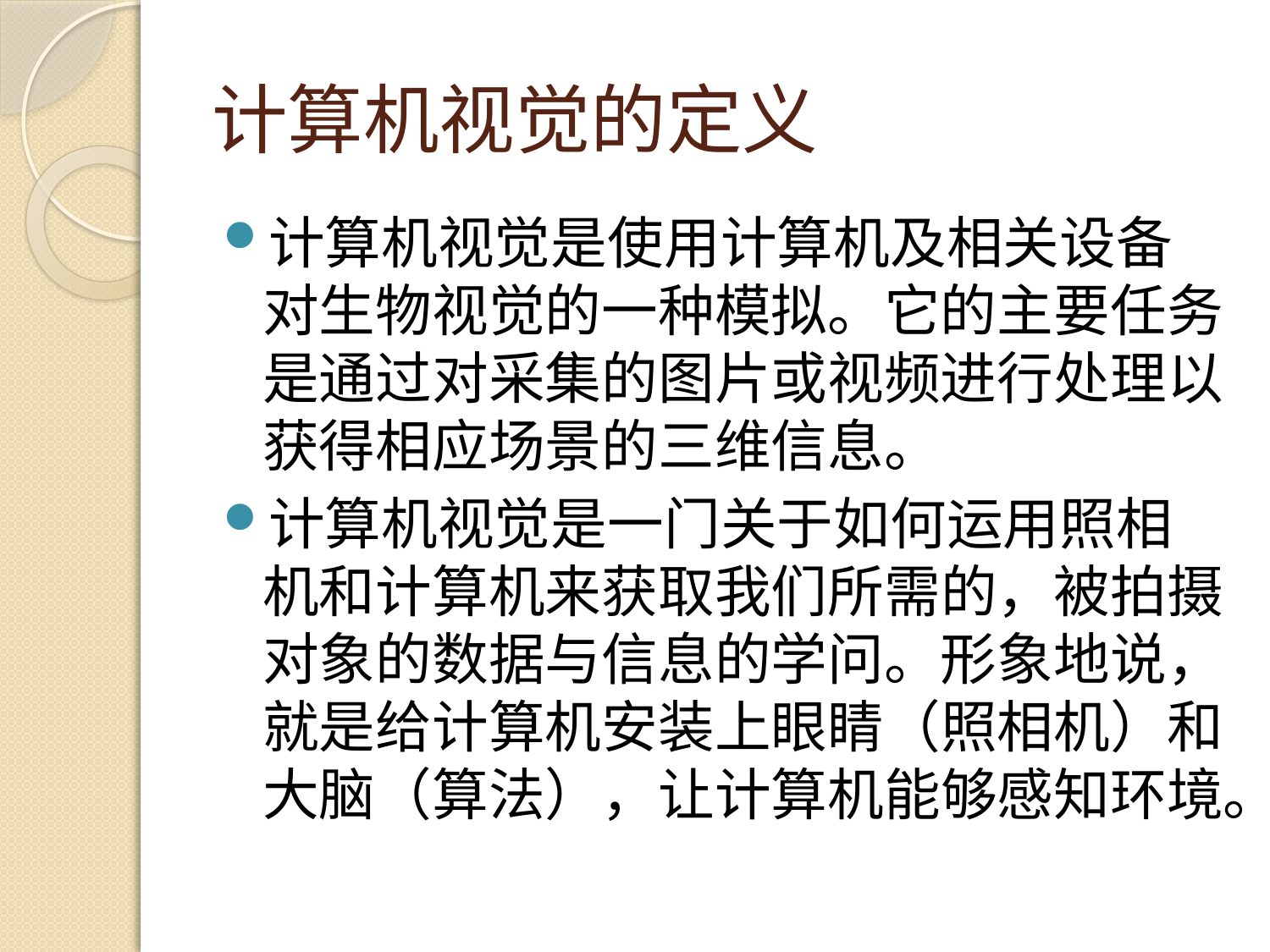

# 计算机视觉的定义
计算机视觉是使用计算机及相关设备对生物视觉的一种模拟。它的主要任务是通过对采集的图片或视频进行处理以获得相应场景的三维信息。
计算机视觉是一门关于如何运用照相机和计算机来获取我们所需的，被拍摄对象的数据与信息的学问。形象地说，就是给计算机安装上眼睛（照相机）和大脑（算法），让计算机能够感知环境。